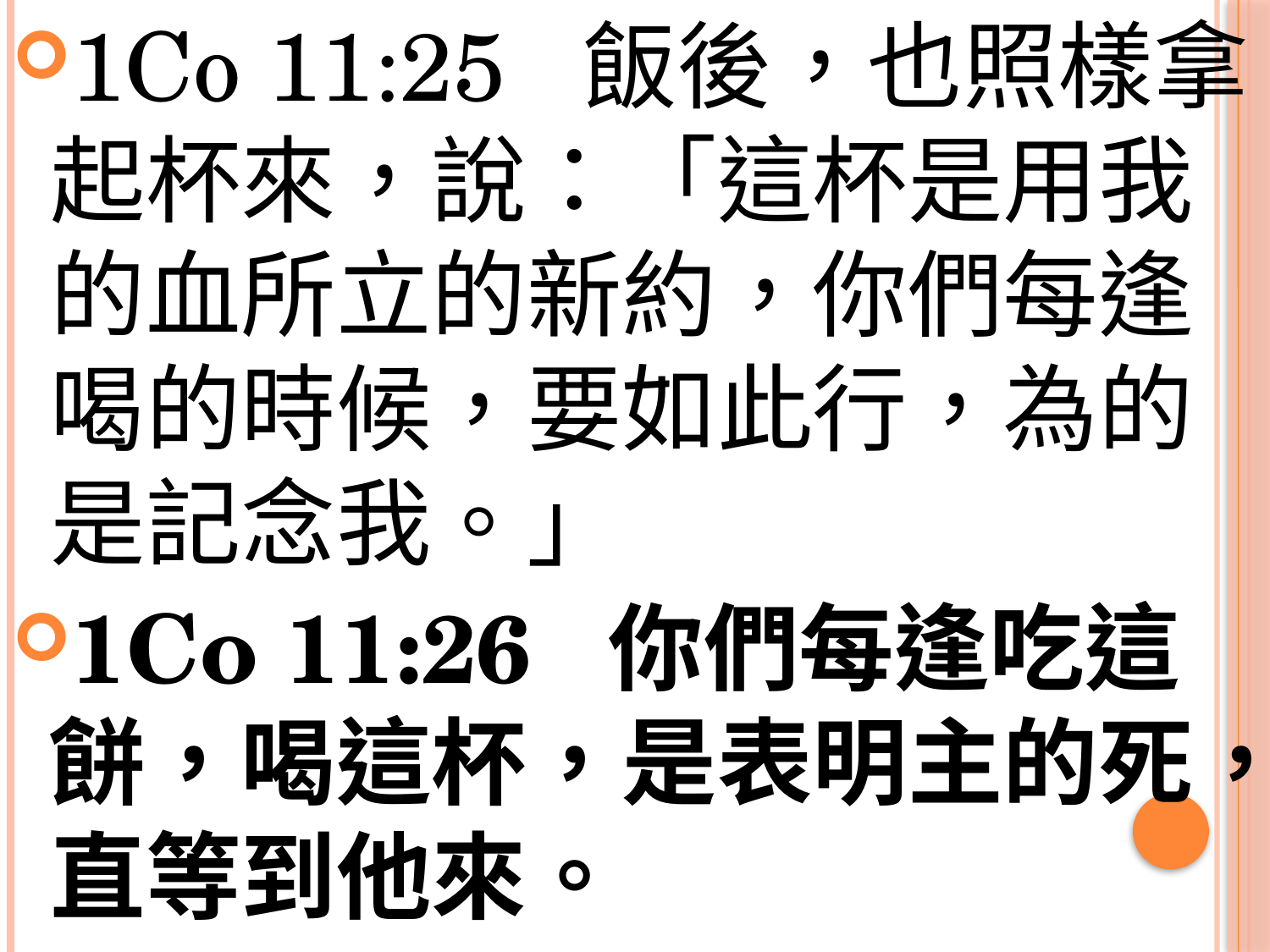

1Co 11:25  飯後，也照樣拿起杯來，說：「這杯是用我的血所立的新約，你們每逢喝的時候，要如此行，為的是記念我。」
1Co 11:26  你們每逢吃這餅，喝這杯，是表明主的死，直等到他來。